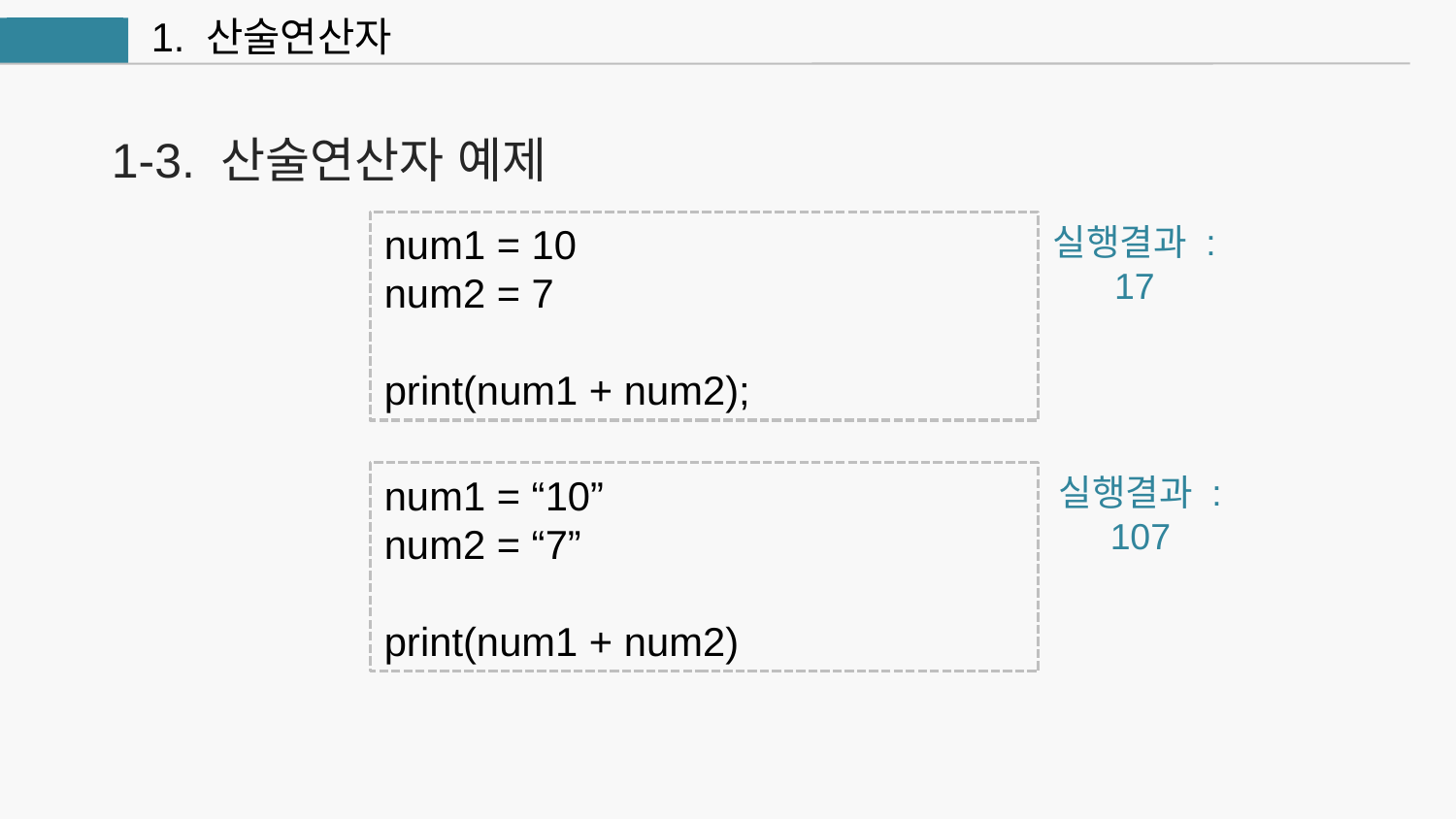

1. 산술연산자

연산자
1-3. 산술연산자 예제
실행결과 :
17
num1 = 10
num2 = 7

print(num1 + num2);
실행결과 :
107
num1 = “10”
num2 = “7”

print(num1 + num2)